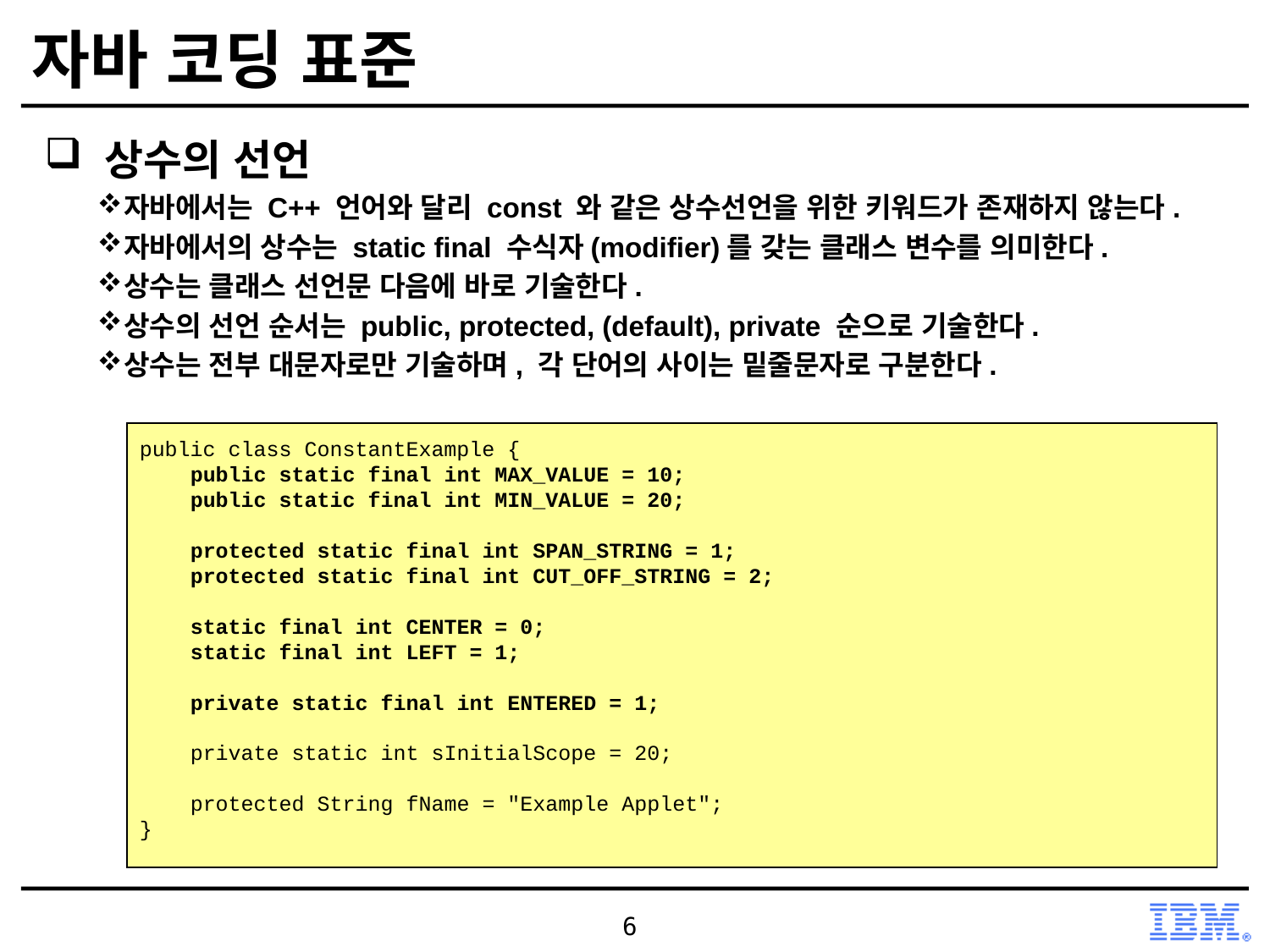

# 자바 코딩 표준
 상수의 선언
자바에서는 C++ 언어와 달리 const 와 같은 상수선언을 위한 키워드가 존재하지 않는다.
자바에서의 상수는 static final 수식자(modifier)를 갖는 클래스 변수를 의미한다.
상수는 클래스 선언문 다음에 바로 기술한다.
상수의 선언 순서는 public, protected, (default), private 순으로 기술한다.
상수는 전부 대문자로만 기술하며, 각 단어의 사이는 밑줄문자로 구분한다.
public class ConstantExample {
    public static final int MAX_VALUE = 10;
    public static final int MIN_VALUE = 20;

    protected static final int SPAN_STRING = 1;
    protected static final int CUT_OFF_STRING = 2;

    static final int CENTER = 0;
    static final int LEFT = 1;

    private static final int ENTERED = 1;

    private static int sInitialScope = 20;

    protected String fName = "Example Applet";
}

6